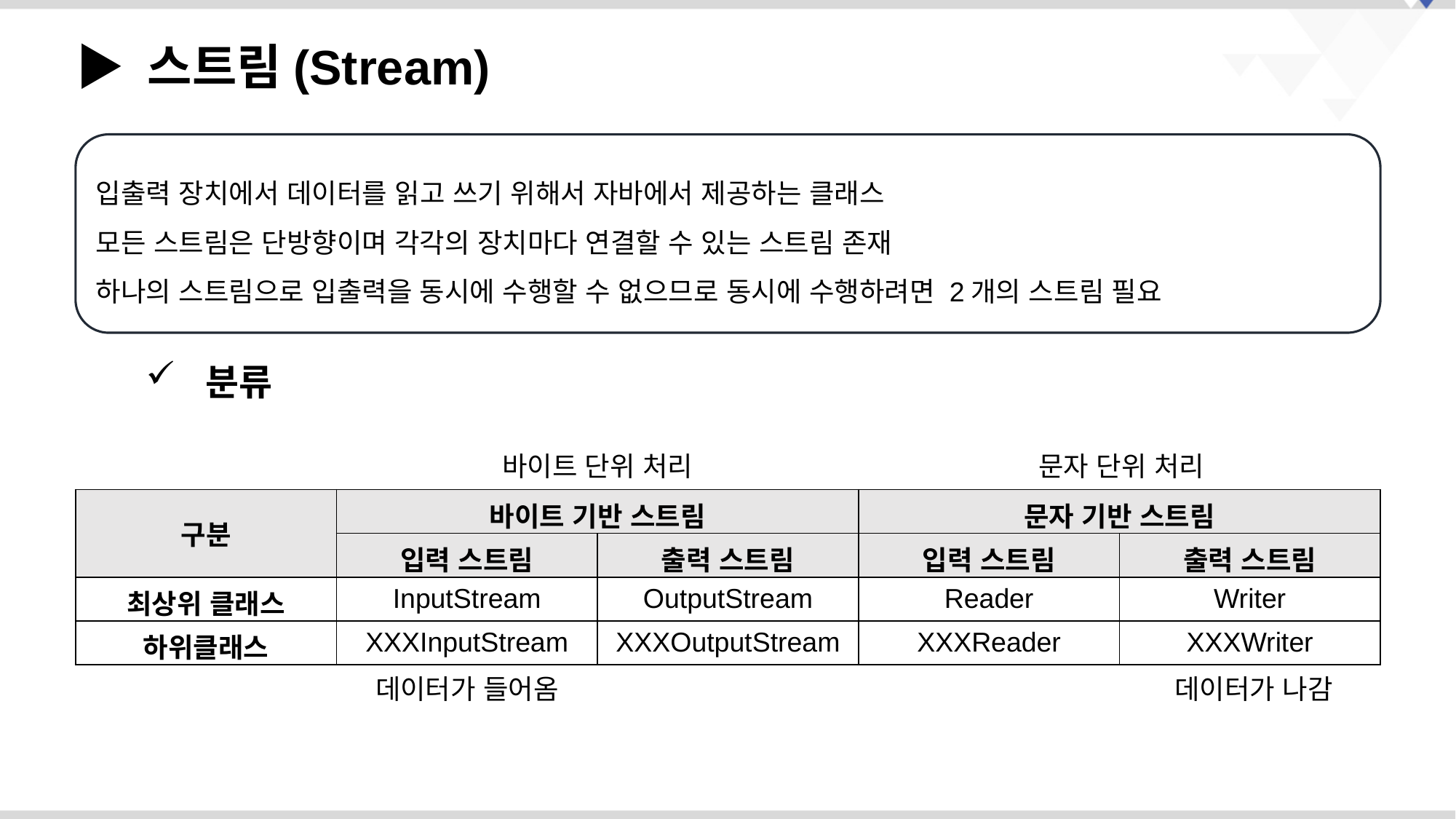

▶ 스트림(Stream)
입출력 장치에서 데이터를 읽고 쓰기 위해서 자바에서 제공하는 클래스
모든 스트림은 단방향이며 각각의 장치마다 연결할 수 있는 스트림 존재
하나의 스트림으로 입출력을 동시에 수행할 수 없으므로 동시에 수행하려면 2개의 스트림 필요
 분류
바이트 단위 처리
문자 단위 처리
| 구분 | 바이트 기반 스트림 |  | 문자 기반 스트림 |  |
| --- | --- | --- | --- | --- |
|  | 입력 스트림 | 출력 스트림 | 입력 스트림 | 출력 스트림 |
| 최상위 클래스 | InputStream | OutputStream | Reader | Writer |
| 하위클래스 | XXXInputStream | XXXOutputStream | XXXReader | XXXWriter |
데이터가 들어옴
데이터가 나감